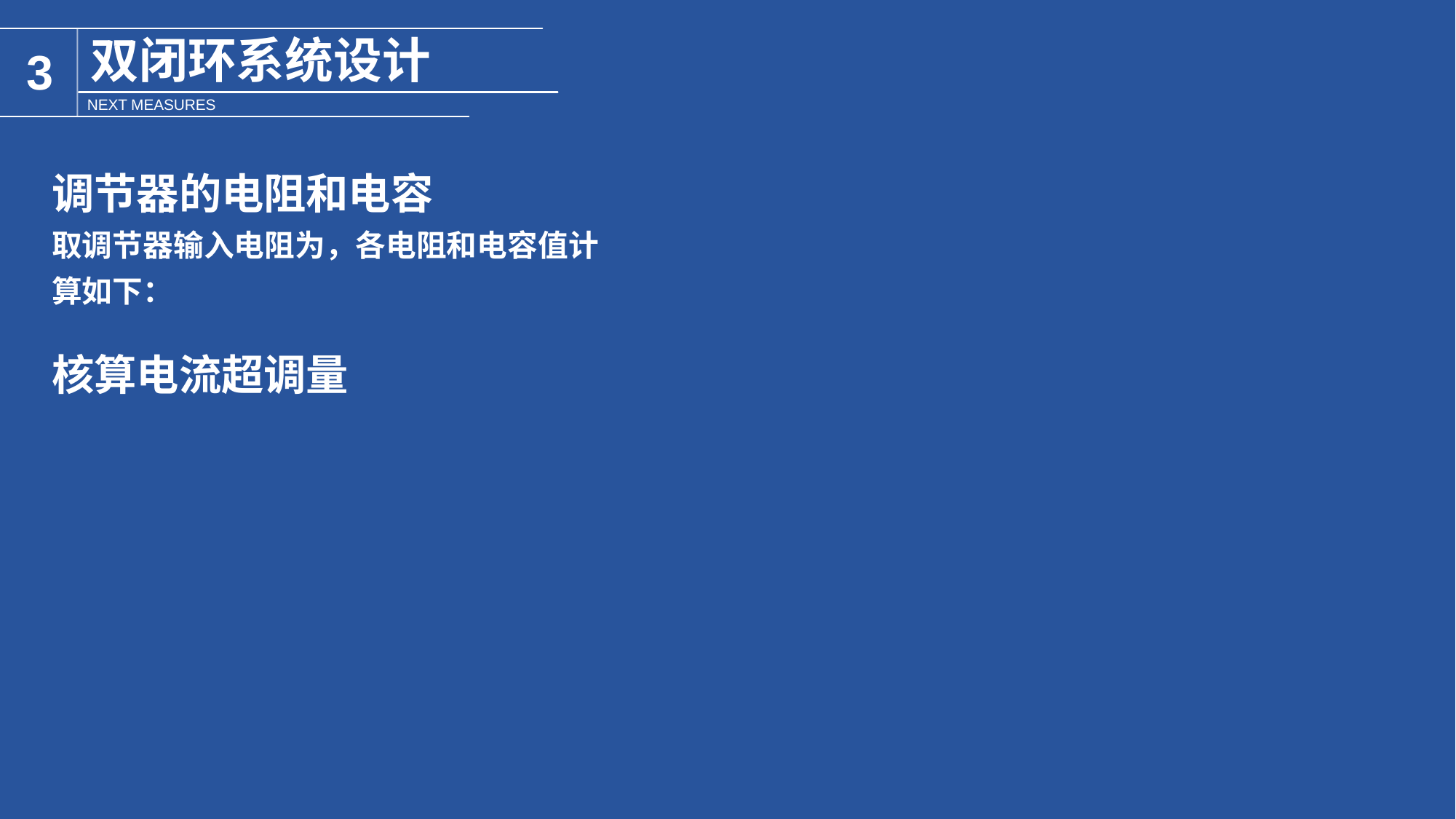

调节器的电阻和电容
取调节器输入电阻为，各电阻和电容值计算如下：

核算电流超调量